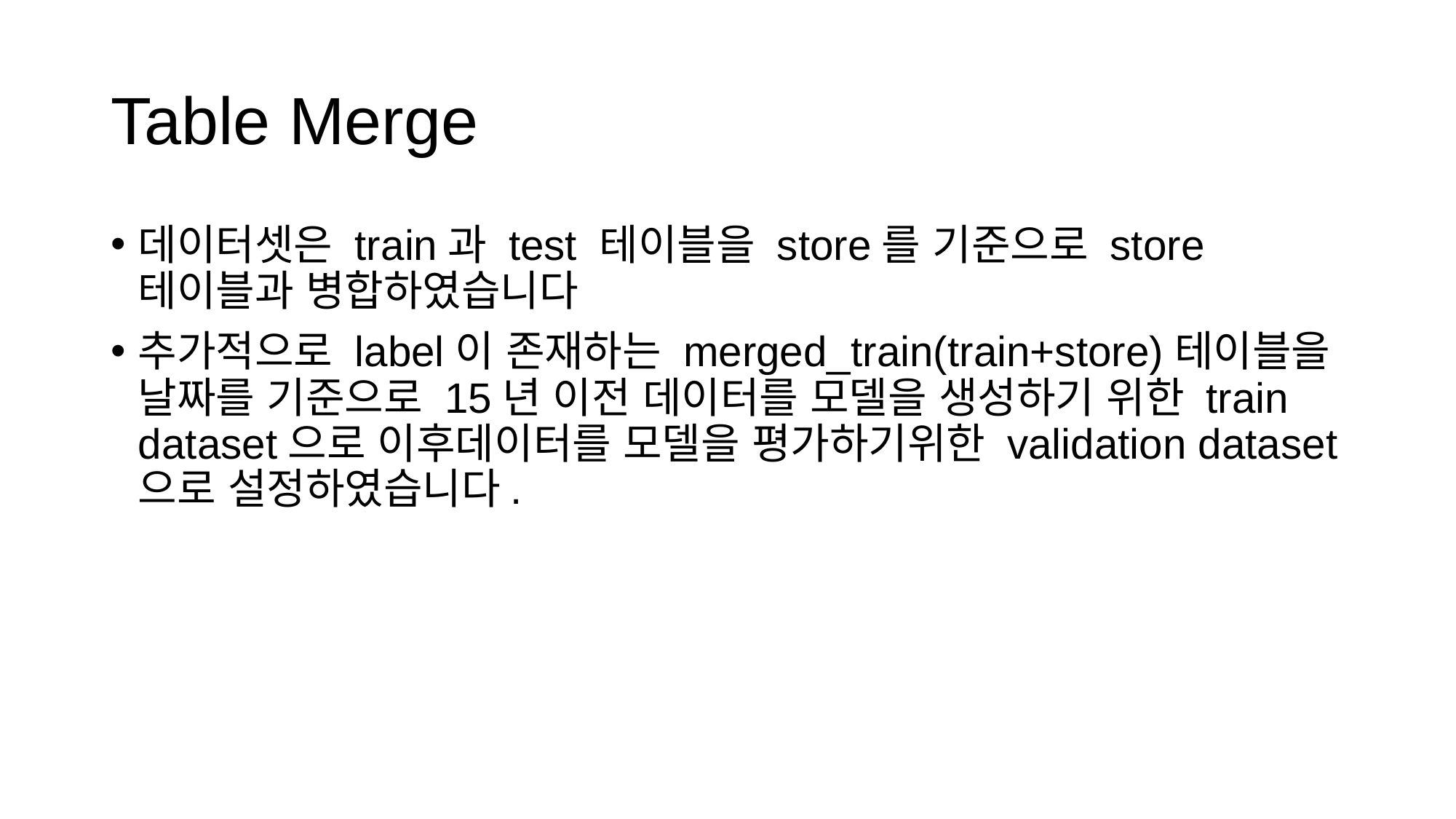

# Table Merge
데이터셋은 train과 test 테이블을 store를 기준으로 store테이블과 병합하였습니다
추가적으로 label이 존재하는 merged_train(train+store)테이블을 날짜를 기준으로 15년 이전 데이터를 모델을 생성하기 위한 train dataset으로 이후데이터를 모델을 평가하기위한 validation dataset으로 설정하였습니다.